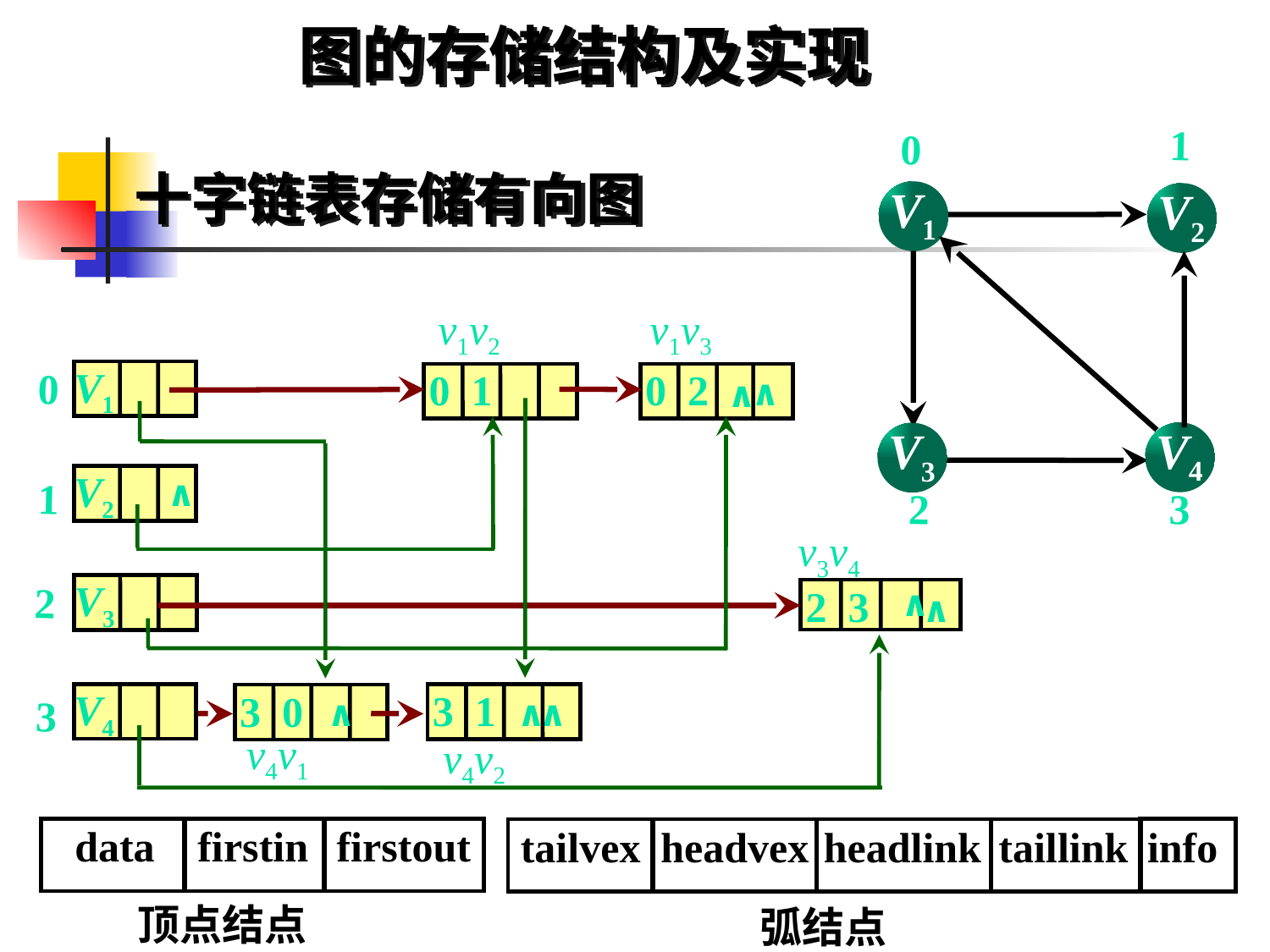

图的存储结构及实现
1
0
十字链表存储有向图
V1
V2

V4
V3

v1v2
v1v3
v3v4
v4v1
v4v2
V1

0
V2

1
V3

2
V4

3
0  1

0  2    ∧

∧

∧

∧

∧
2
3
∧

2  3     ∧

3  1    ∧

3  0

  data
firstin
firstout
顶点结点
info
tailvex
headvex
headlink
taillink
弧结点
55